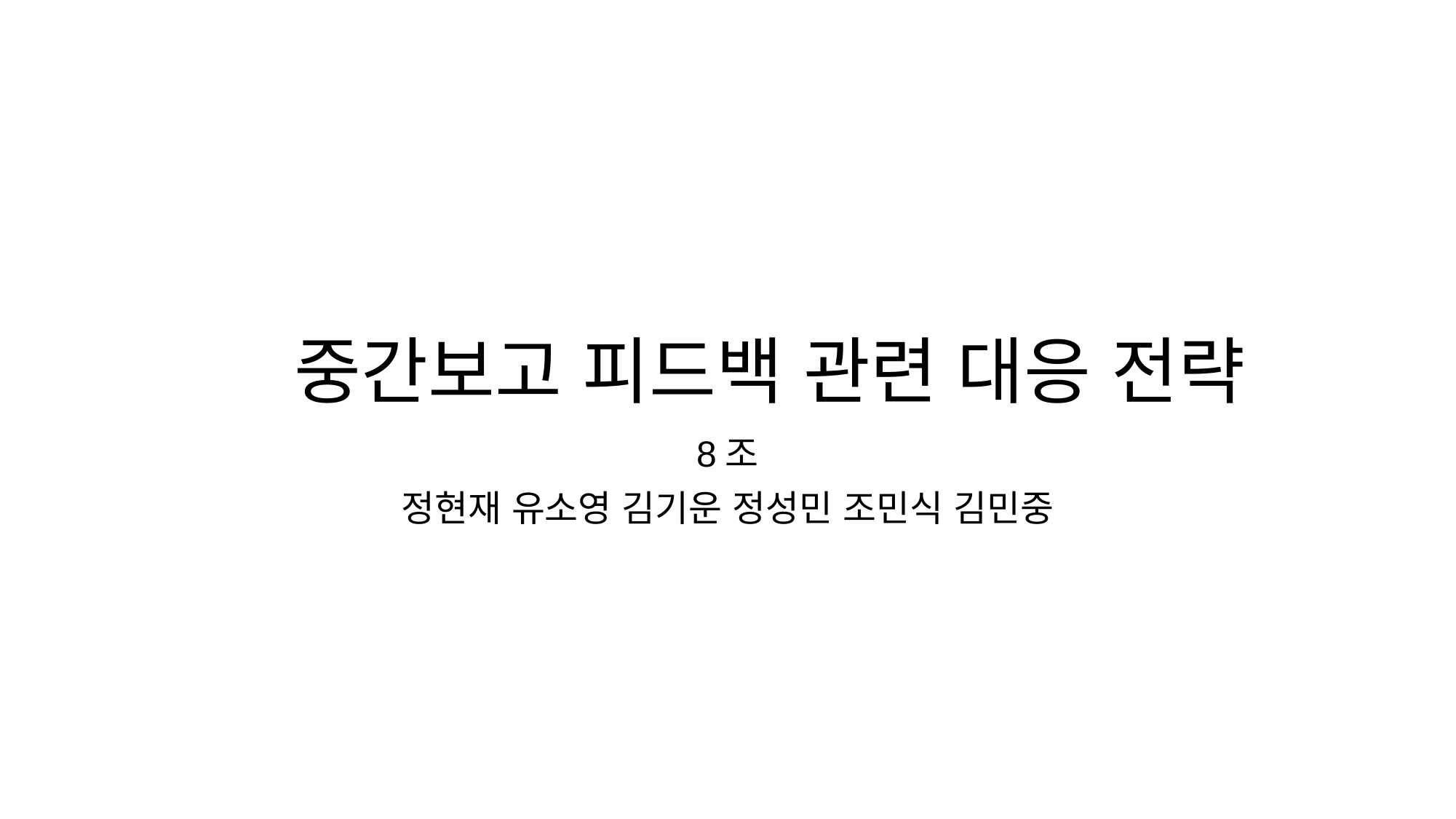

# 중간보고 피드백 관련 대응 전략
8조
정현재 유소영 김기운 정성민 조민식 김민중